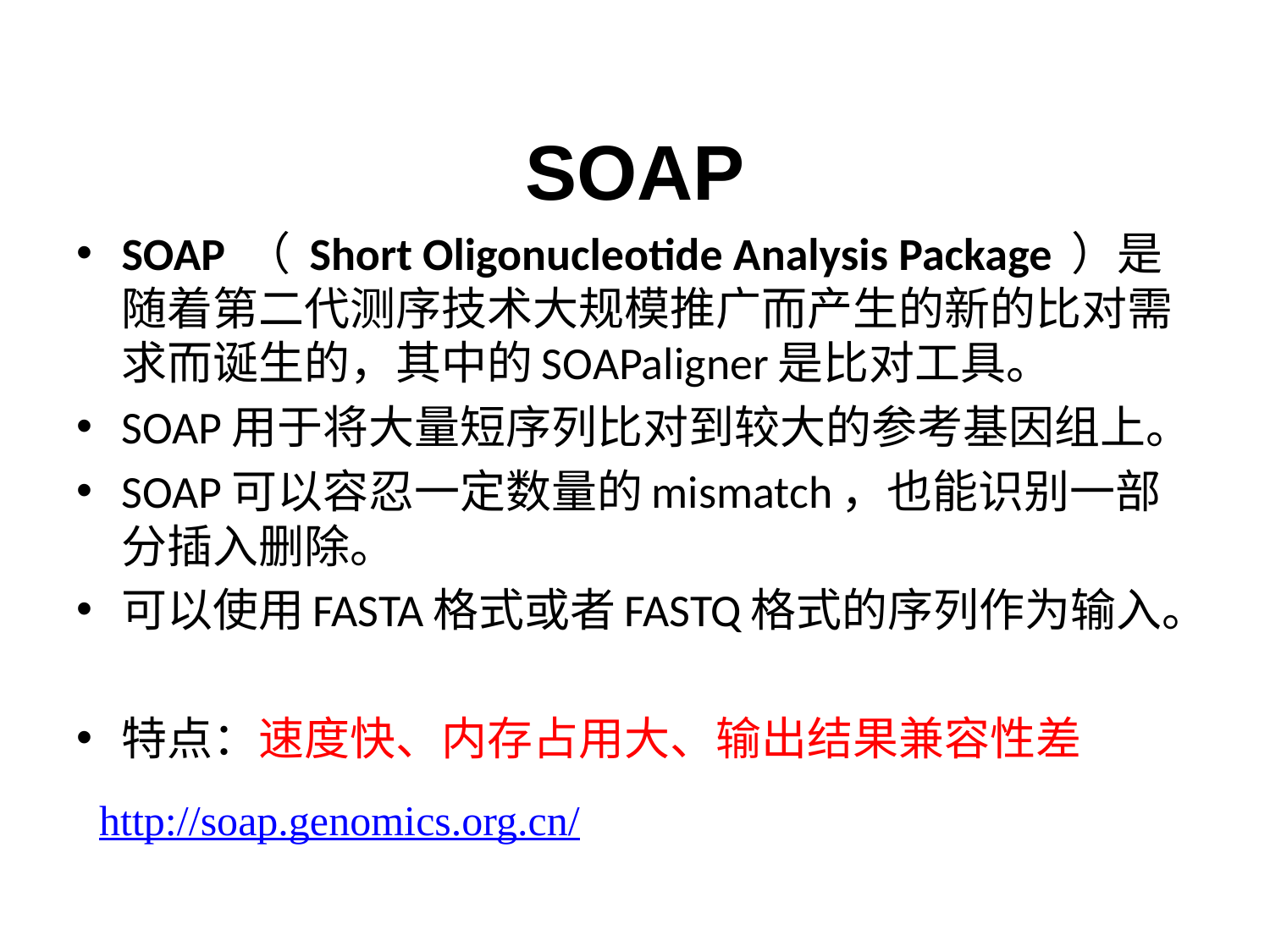

# SOAP
SOAP （ Short Oligonucleotide Analysis Package ）是随着第二代测序技术大规模推广而产生的新的比对需求而诞生的，其中的SOAPaligner是比对工具。
SOAP用于将大量短序列比对到较大的参考基因组上。
SOAP可以容忍一定数量的mismatch，也能识别一部分插入删除。
可以使用FASTA格式或者FASTQ格式的序列作为输入。

特点：速度快、内存占用大、输出结果兼容性差
http://soap.genomics.org.cn/